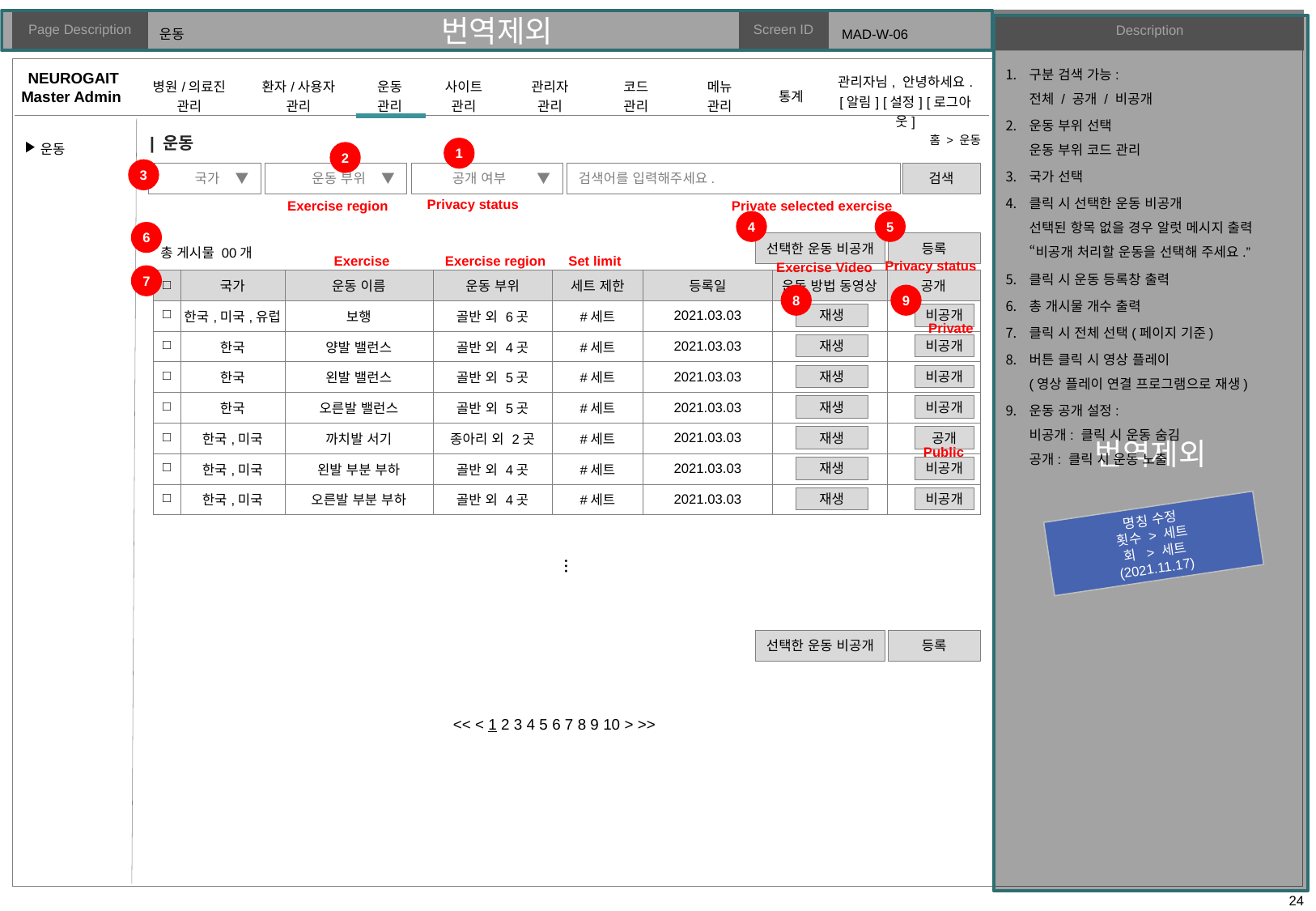

# 운동
MAD-W-06
구분 검색 가능:
전체 / 공개 / 비공개
운동 부위 선택
운동 부위 코드 관리
국가 선택
클릭 시 선택한 운동 비공개
선택된 항목 없을 경우 알럿 메시지 출력
“비공개 처리할 운동을 선택해 주세요.”
클릭 시 운동 등록창 출력
총 개시물 개수 출력
클릭 시 전체 선택(페이지 기준)
버튼 클릭 시 영상 플레이
(영상 플레이 연결 프로그램으로 재생)
운동 공개 설정:
비공개: 클릭 시 운동 숨김
공개: 클릭 시 운동 노출

| 운동
홈 > 운동
▶
1
2
3
국가    ▼
운동 부위    ▼
공개 여부        ▼
검색어를 입력해주세요.
검색
Privacy status
Exercise region
Private selected exercise
4
5
6
선택한 운동 비공개
등록
총 게시물 00개
Exercise
Exercise region
Set limit
Privacy status
Exercise Video
7
| □ | 국가 | 운동 이름 | 운동 부위 | 세트 제한 | 등록일 | 운동 방법 동영상 | 공개 |
| --- | --- | --- | --- | --- | --- | --- | --- |
| □ | 한국,미국,유럽 | 보행 | 골반 외 6곳 | #세트 | 2021.03.03 |  |  |
| □ | 한국 | 양발 밸런스 | 골반 외 4곳 | #세트 | 2021.03.03 |  |  |
| □ | 한국 | 왼발 밸런스 | 골반 외 5곳 | #세트 | 2021.03.03 |  |  |
| □ | 한국 | 오른발 밸런스 | 골반 외 5곳 | #세트 | 2021.03.03 |  |  |
| □ | 한국,미국 | 까치발 서기 | 종아리 외 2곳 | #세트 | 2021.03.03 |  |  |
| □ | 한국,미국 | 왼발 부분 부하 | 골반 외 4곳 | #세트 | 2021.03.03 |  |  |
| □ | 한국,미국 | 오른발 부분 부하 | 골반 외 4곳 | #세트 | 2021.03.03 |  |  |
8
9
재생
비공개
Private
재생
비공개
재생
비공개
재생
비공개
재생
공개
Public
재생
비공개
재생
비공개
명칭 수정
횟수 > 세트
회  > 세트
(2021.11.17)
︙
선택한 운동 비공개
등록
<< < 1 2 3 4 5 6 7 8 9 10 > >>